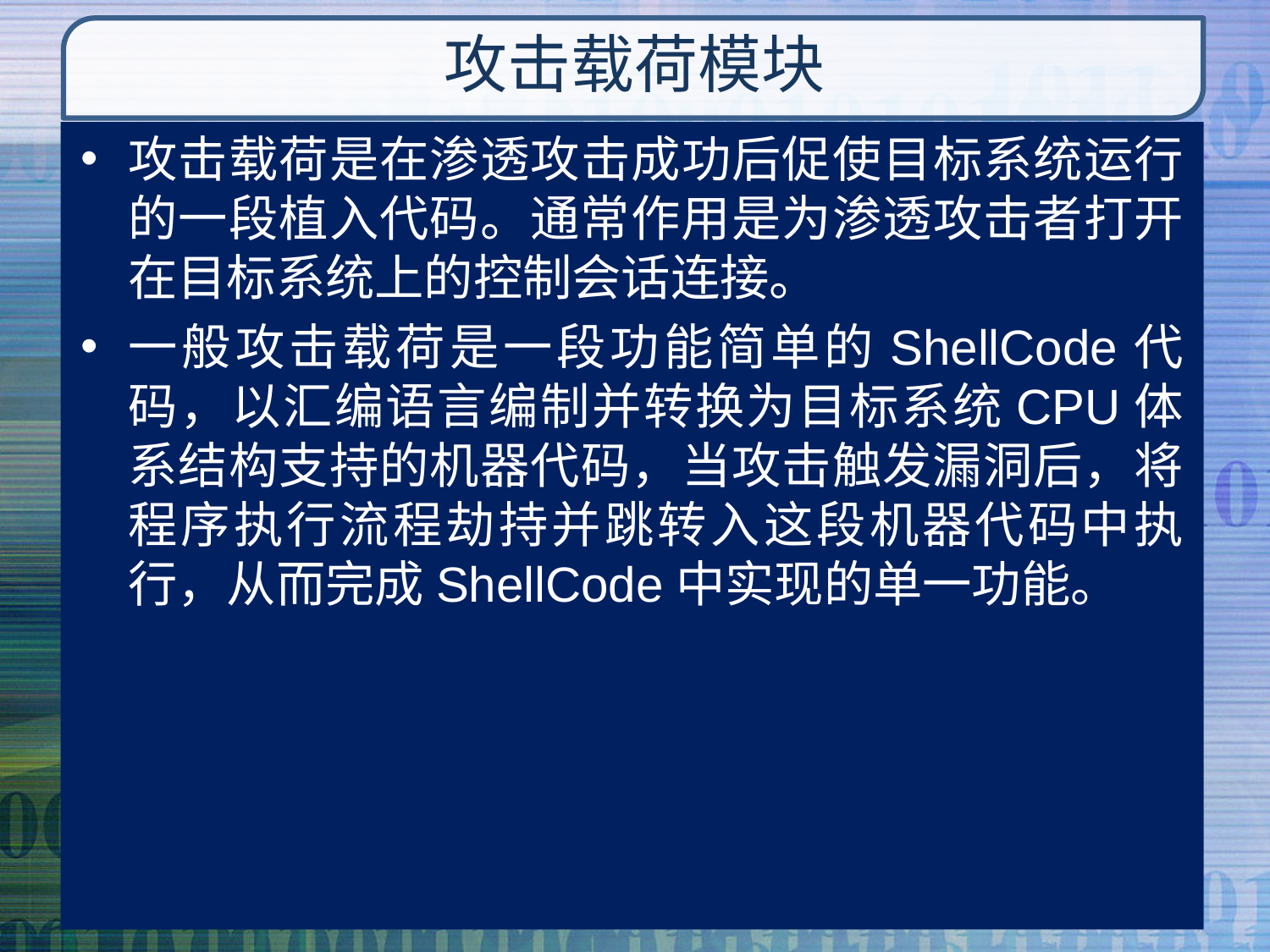

# 攻击载荷模块
攻击载荷是在渗透攻击成功后促使目标系统运行的一段植入代码。通常作用是为渗透攻击者打开在目标系统上的控制会话连接。
一般攻击载荷是一段功能简单的ShellCode代码，以汇编语言编制并转换为目标系统CPU体系结构支持的机器代码，当攻击触发漏洞后，将程序执行流程劫持并跳转入这段机器代码中执行，从而完成ShellCode中实现的单一功能。